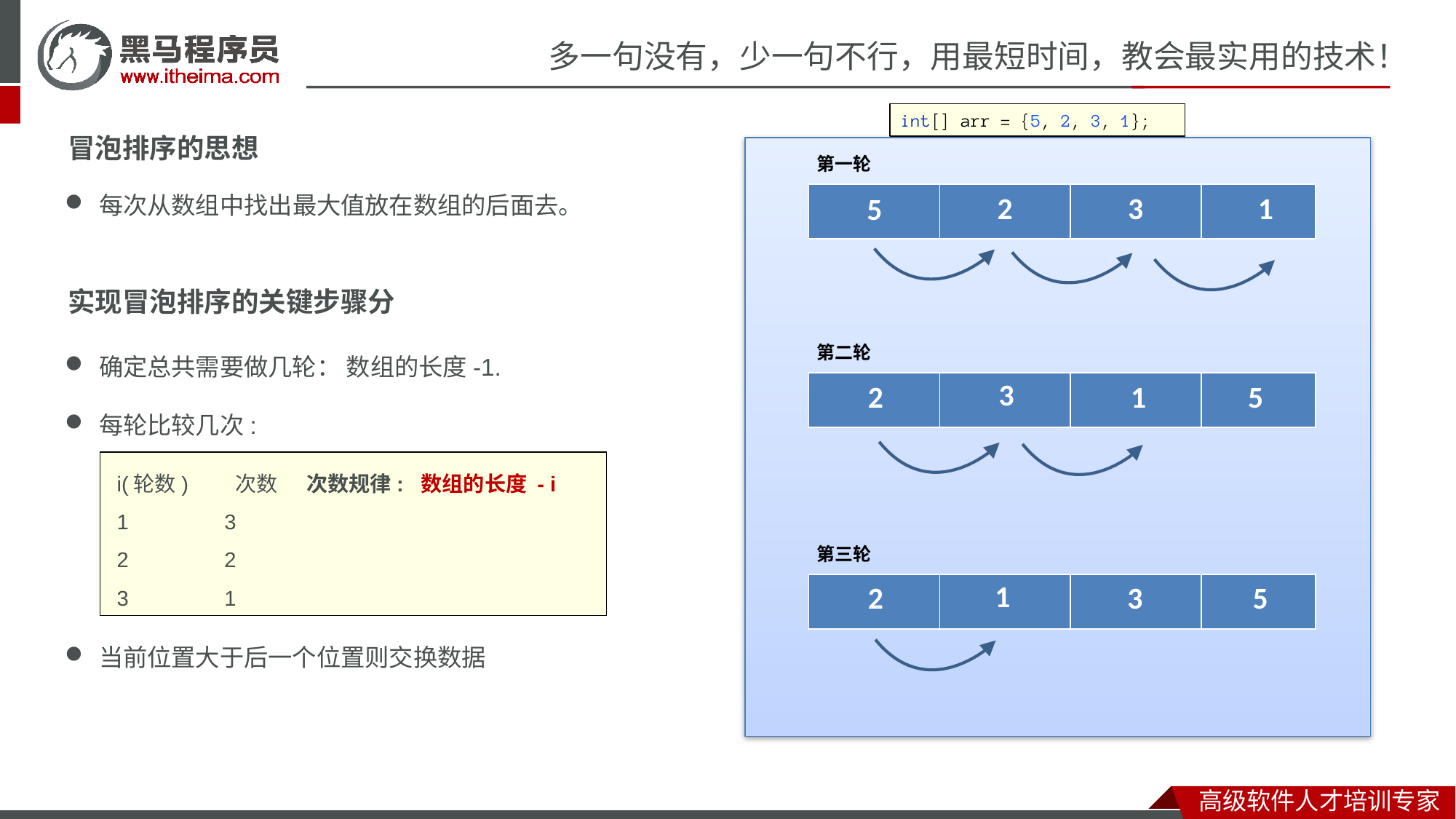

int[] arr = {5, 2, 3, 1};
冒泡排序的思想

第一轮
每次从数组中找出最大值放在数组的后面去。
2
3
1
|  |  |  |  |
| --- | --- | --- | --- |
5

实现冒泡排序的关键步骤分析
确定总共需要做几轮： 数组的长度-1.
每轮比较几次:

当前位置大于后一个位置则交换数据
第二轮
3
2
1
5
|  |  |  |  |
| --- | --- | --- | --- |

 i(轮数)       次数      次数规律:  数组的长度 - i
 1                3
 2                2
 3                1
第三轮
1
2
5
3
|  |  |  |  |
| --- | --- | --- | --- |